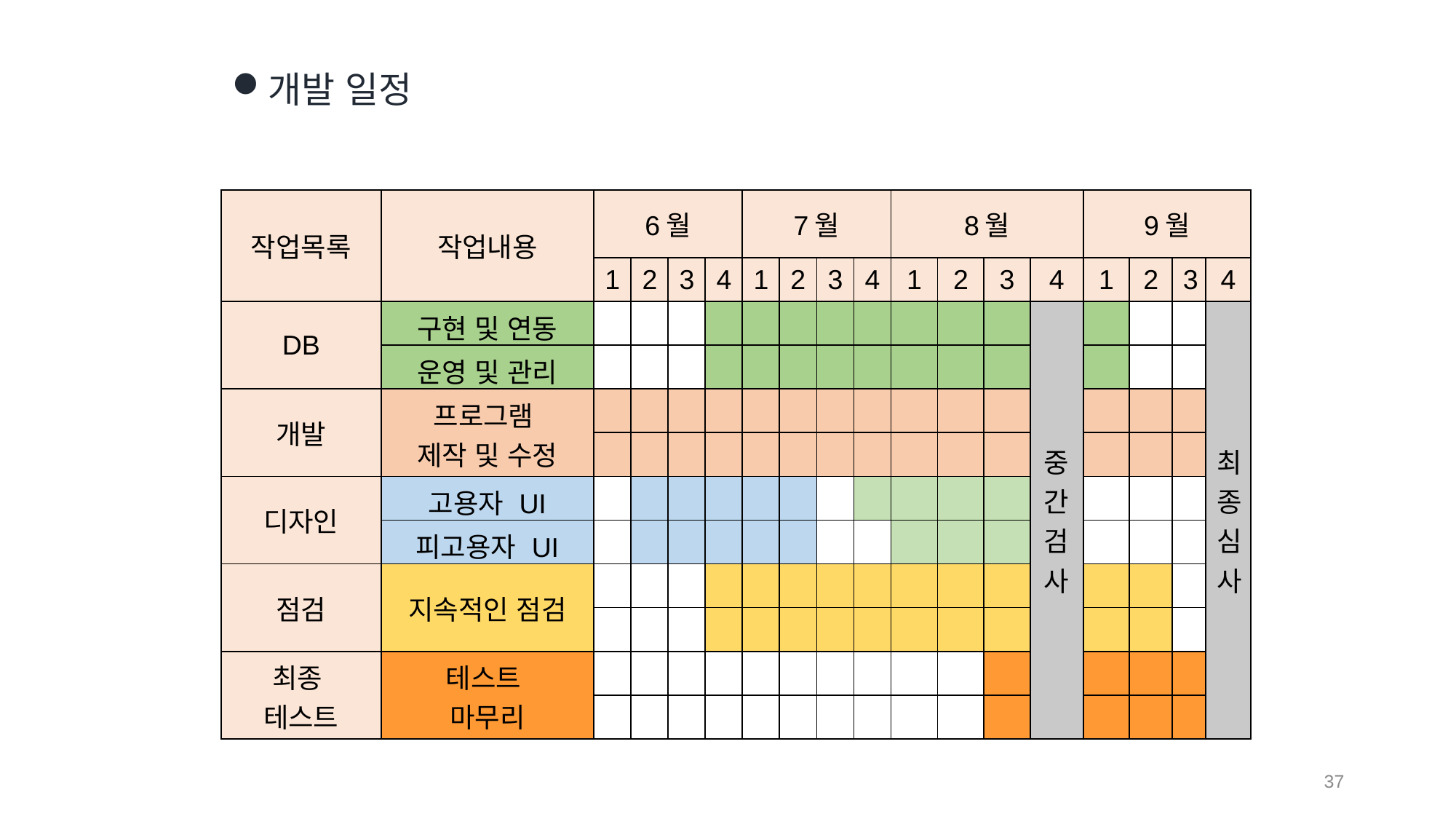

개발 일정
| 작업목록 | 작업내용 | 6월 |  |  |  | 7월 |  |  |  | 8월 |  |  |  | 9월 |  |  |  |
| --- | --- | --- | --- | --- | --- | --- | --- | --- | --- | --- | --- | --- | --- | --- | --- | --- | --- |
|  |  | 1 | 2 | 3 | 4 | 1 | 2 | 3 | 4 | 1 | 2 | 3 | 4 | 1 | 2 | 3 | 4 |
| DB | 구현 및 연동 |  |  |  |  |  |  |  |  |  |  |  | 중간검사 |  |  |  | 최종심사 |
|  | 운영 및 관리 |  |  |  |  |  |  |  |  |  |  |  |  |  |  |  |  |
| 개발 | 프로그램 제작 및 수정 |  |  |  |  |  |  |  |  |  |  |  |  |  |  |  |  |
|  |  |  |  |  |  |  |  |  |  |  |  |  |  |  |  |  |  |
| 디자인 | 고용자 UI |  |  |  |  |  |  |  |  |  |  |  |  |  |  |  |  |
|  | 피고용자 UI |  |  |  |  |  |  |  |  |  |  |  |  |  |  |  |  |
| 점검 | 지속적인 점검 |  |  |  |  |  |  |  |  |  |  |  |  |  |  |  |  |
|  |  |  |  |  |  |  |  |  |  |  |  |  |  |  |  |  |  |
| 최종 테스트 | 테스트 마무리 |  |  |  |  |  |  |  |  |  |  |  |  |  |  |  |  |
|  |  |  |  |  |  |  |  |  |  |  |  |  |  |  |  |  |  |
37